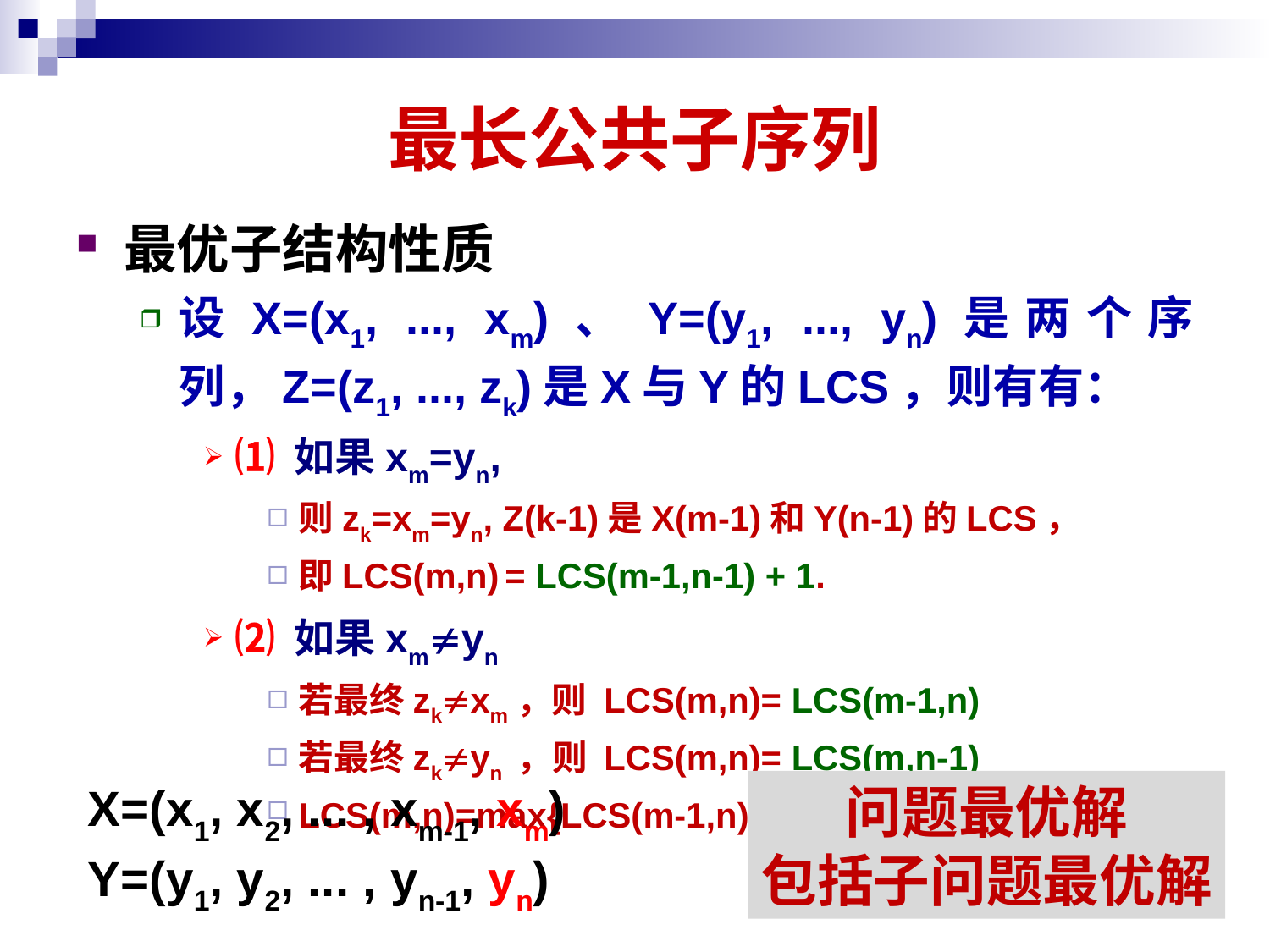

# 最长公共子序列
最优子结构性质
设X=(x1, ..., xm)、Y=(y1, ..., yn)是两个序列，Z=(z1, ..., zk)是X与Y的LCS，则有有：
⑴ 如果xm=yn,
则zk=xm=yn, Z(k-1)是X(m-1)和Y(n-1)的LCS，
即LCS(m,n) = LCS(m-1,n-1) + 1.
⑵ 如果xm≠yn
若最终zk≠xm，则 LCS(m,n)= LCS(m-1,n)
若最终zk≠yn ，则 LCS(m,n)= LCS(m,n-1)
LCS(m,n)=max{LCS(m-1,n), LCS(m,n-1)}

X=(x1, x2, ... , xm-1, xm)
Y=(y1, y2, ... , yn-1, yn)
问题最优解
包括子问题最优解
23